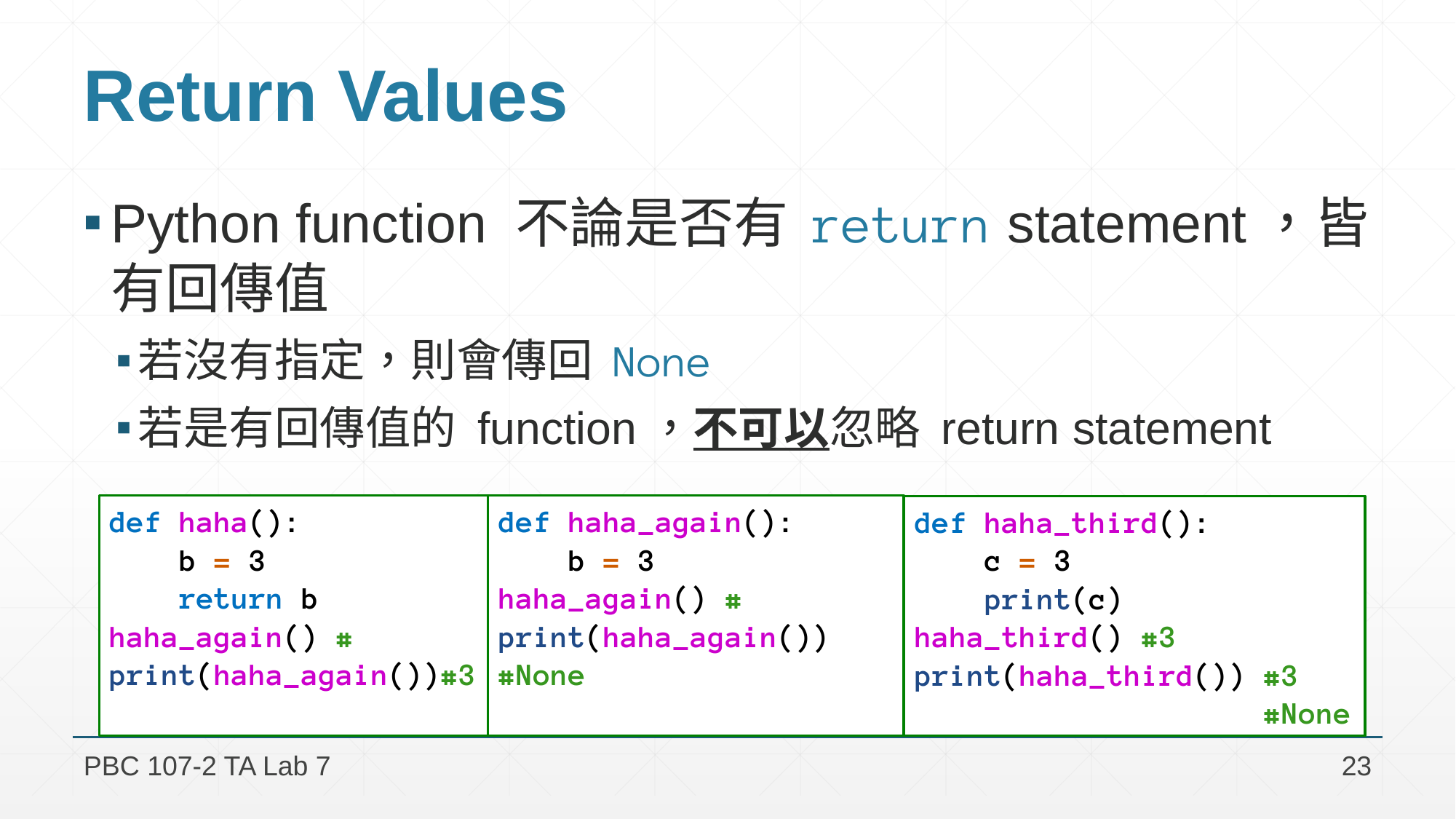

# Return Values
Python function 不論是否有 return statement，皆有回傳值
若沒有指定，則會傳回 None
若是有回傳值的 function，不可以忽略 return statement
def haha_again():
    b = 3
haha_again() #
print(haha_again()) #None

def haha():
    b = 3
    return b
haha_again() #
print(haha_again())#3

def haha_third():
    c = 3
    print(c)
haha_third() #3
print(haha_third()) #3
                    #None
PBC 107-2 TA Lab 7
23